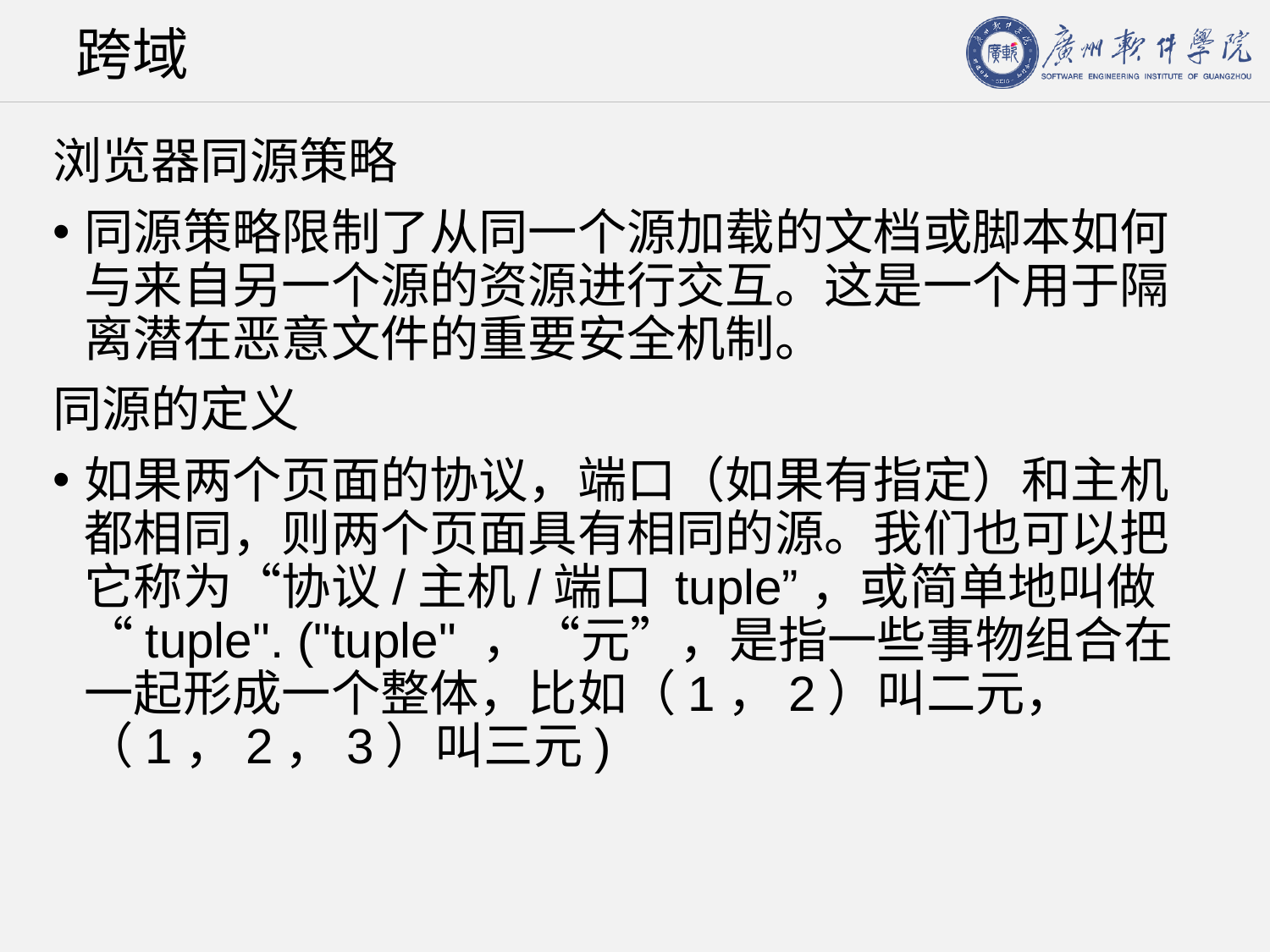

# 跨域
浏览器同源策略
同源策略限制了从同一个源加载的文档或脚本如何与来自另一个源的资源进行交互。这是一个用于隔离潜在恶意文件的重要安全机制。
同源的定义
如果两个页面的协议，端口（如果有指定）和主机都相同，则两个页面具有相同的源。我们也可以把它称为“协议/主机/端口 tuple”，或简单地叫做“tuple". ("tuple" ，“元”，是指一些事物组合在一起形成一个整体，比如（1，2）叫二元，（1，2，3）叫三元)